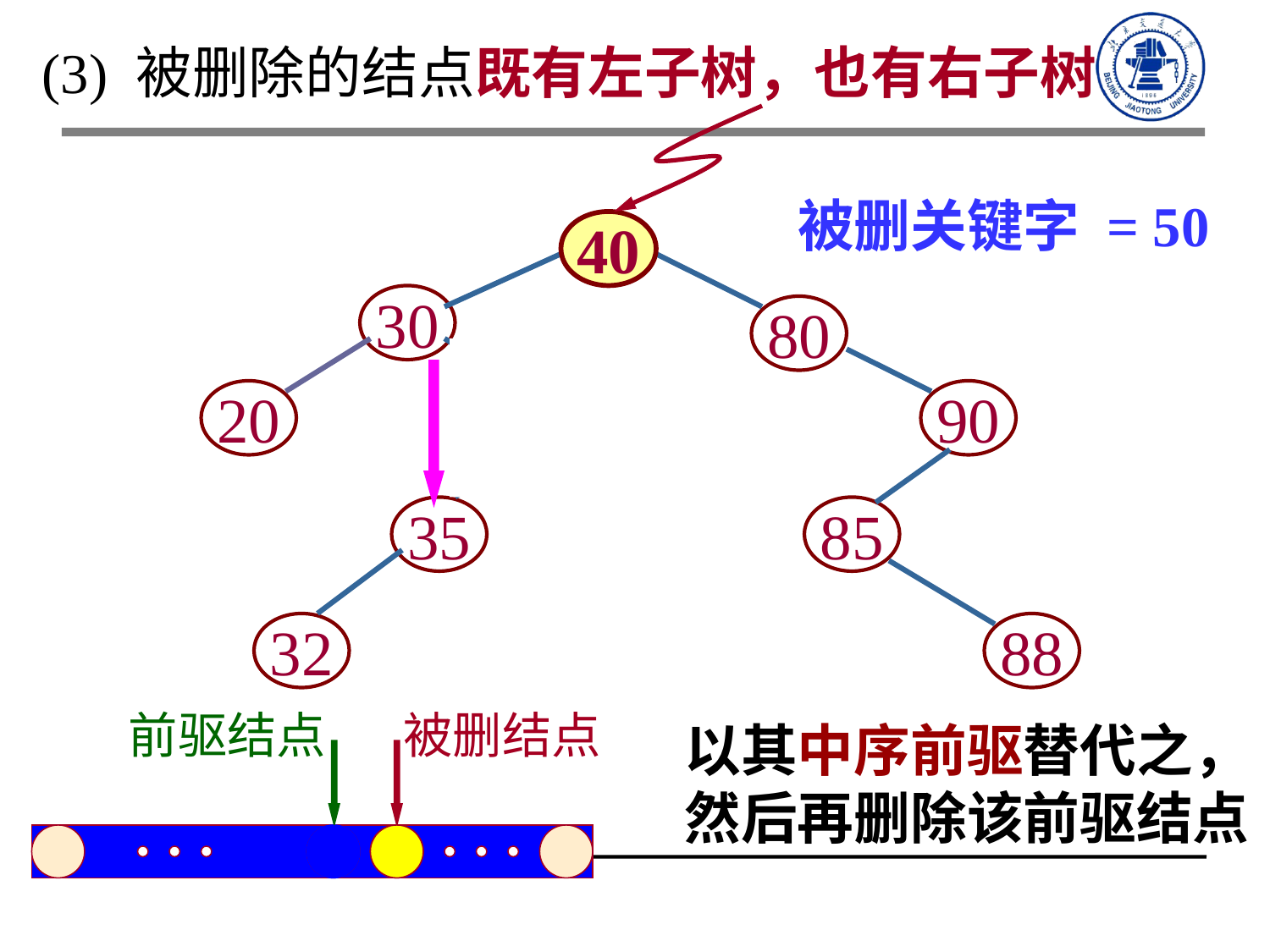

(3) 被删除的结点既有左子树，也有右子树

被删关键字 = 50
50
40

30
80

20
40
40
90

35
85

32
88
前驱结点
被删结点
以其中序前驱替代之，然后再删除该前驱结点